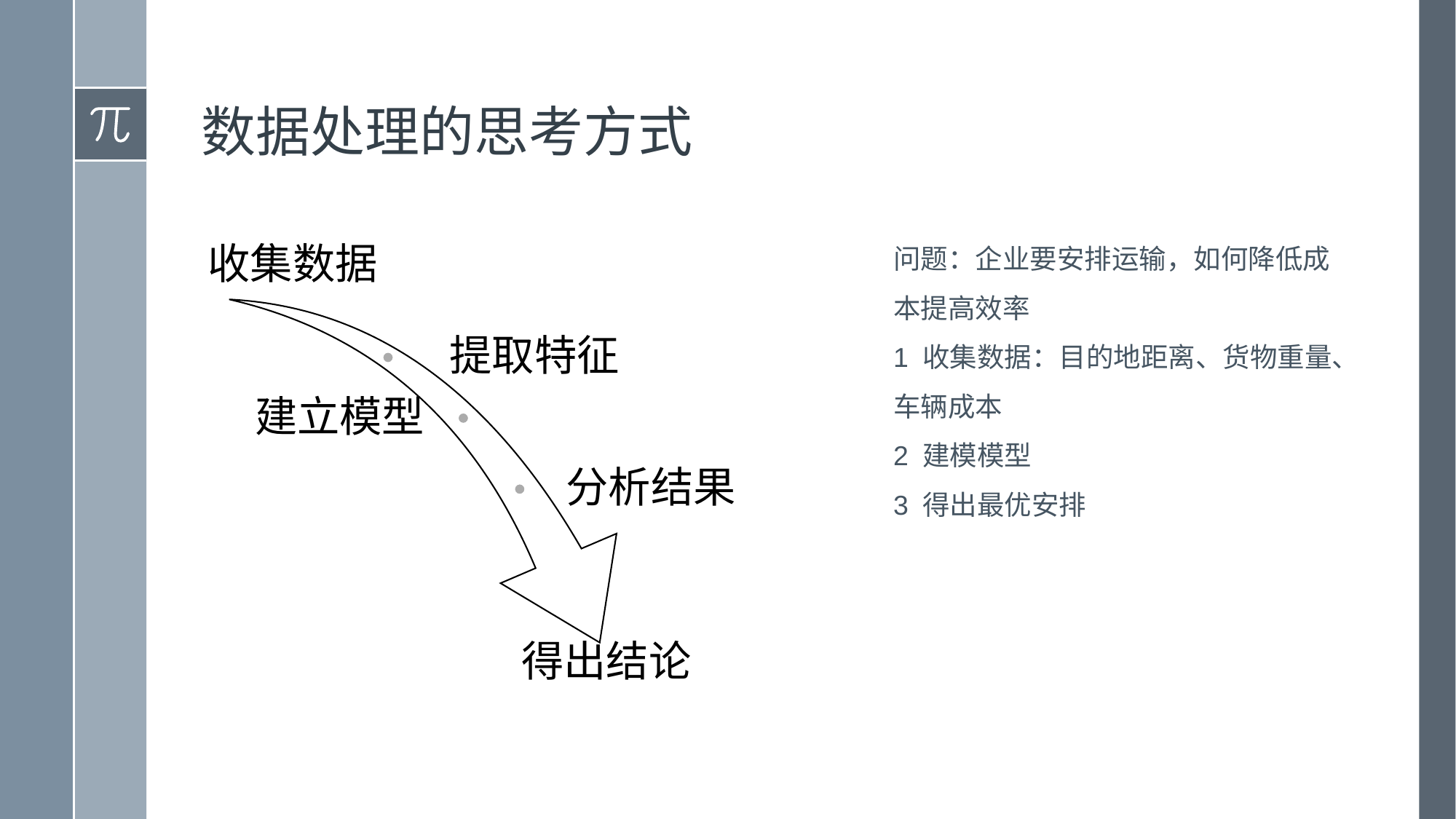

# 数据处理的思考方式
收集数据
提取特征
建立模型
分析结果
得出结论
问题：企业要安排运输，如何降低成本提高效率
1 收集数据：目的地距离、货物重量、车辆成本
2 建模模型
3 得出最优安排